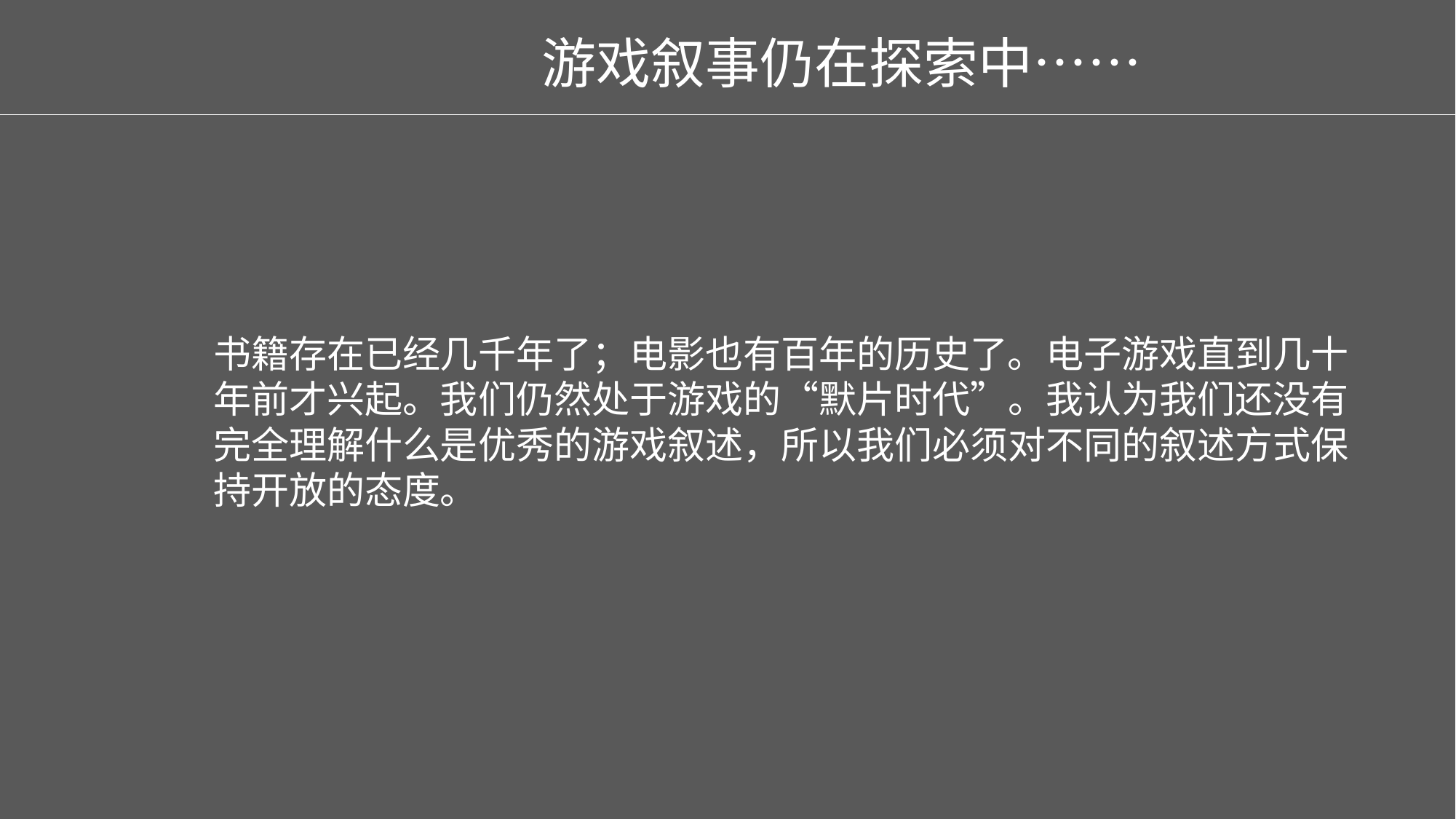

游戏叙事仍在探索中……
书籍存在已经几千年了；电影也有百年的历史了。电子游戏直到几十年前才兴起。我们仍然处于游戏的“默片时代”。我认为我们还没有完全理解什么是优秀的游戏叙述，所以我们必须对不同的叙述方式保持开放的态度。